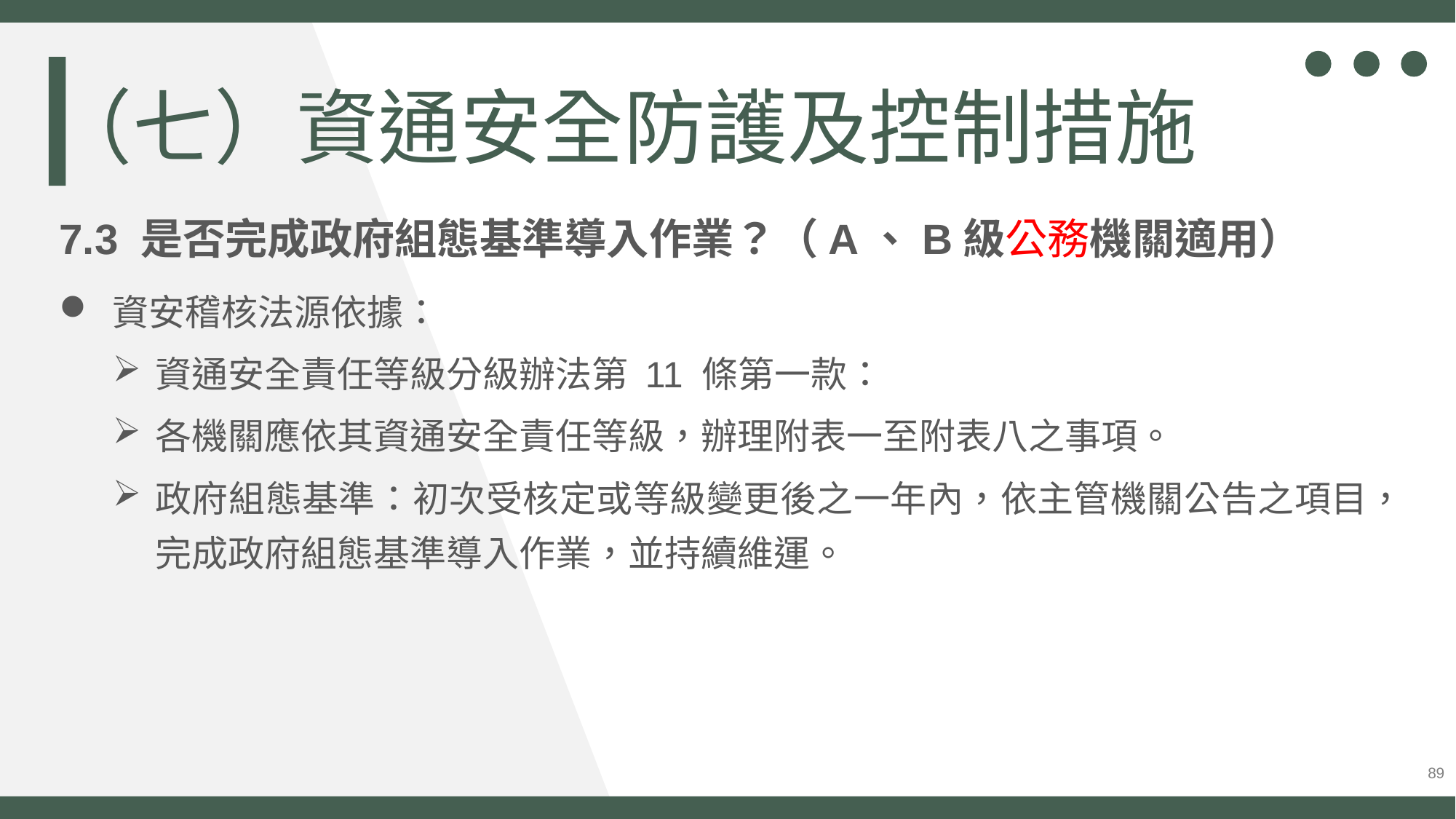

（七）資通安全防護及控制措施
7.3 是否完成政府組態基準導入作業？（A、B級公務機關適用）
資安稽核法源依據：
資通安全責任等級分級辦法第 11 條第一款：
各機關應依其資通安全責任等級，辦理附表一至附表八之事項。
政府組態基準：初次受核定或等級變更後之一年內，依主管機關公告之項目，完成政府組態基準導入作業，並持續維運。
89